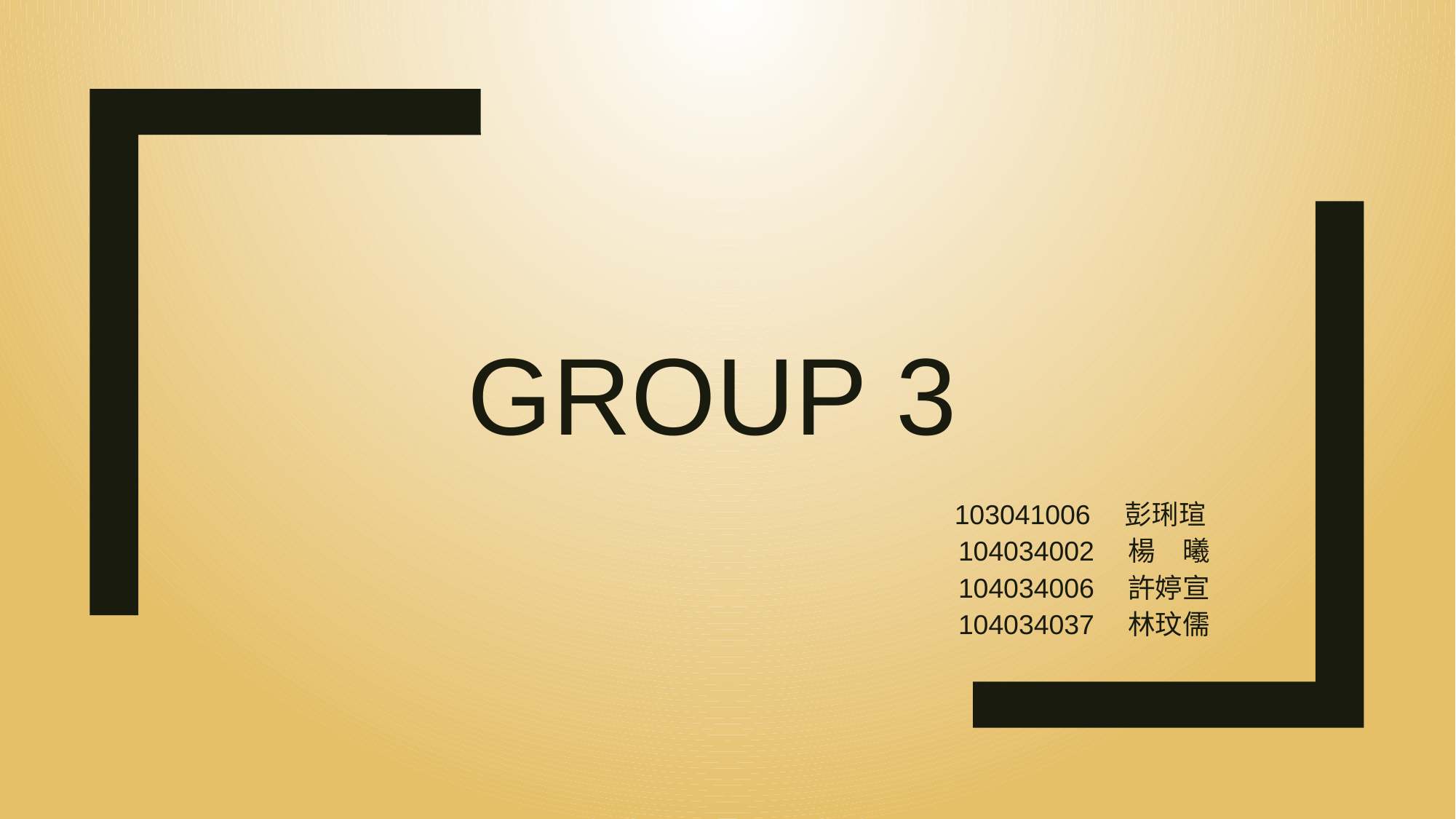

# Group 3
103041006　彭琍瑄
 104034002　楊　曦
 104034006　許婷宣
 104034037　林玟儒